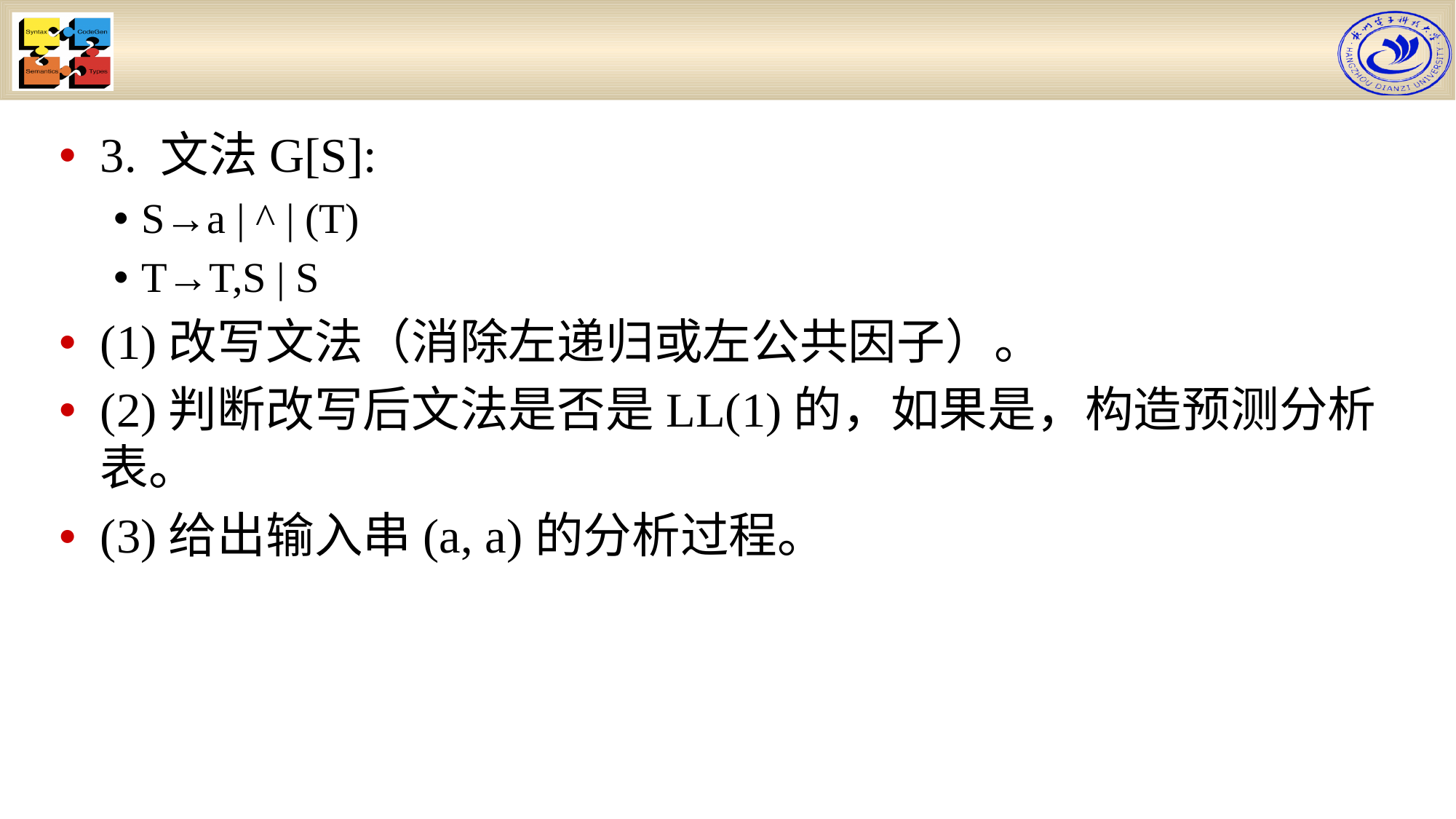

#
3. 文法G[S]:
S→a | ^ | (T)
T→T,S | S
(1)改写文法（消除左递归或左公共因子）。
(2)判断改写后文法是否是LL(1)的，如果是，构造预测分析表。
(3)给出输入串(a, a)的分析过程。